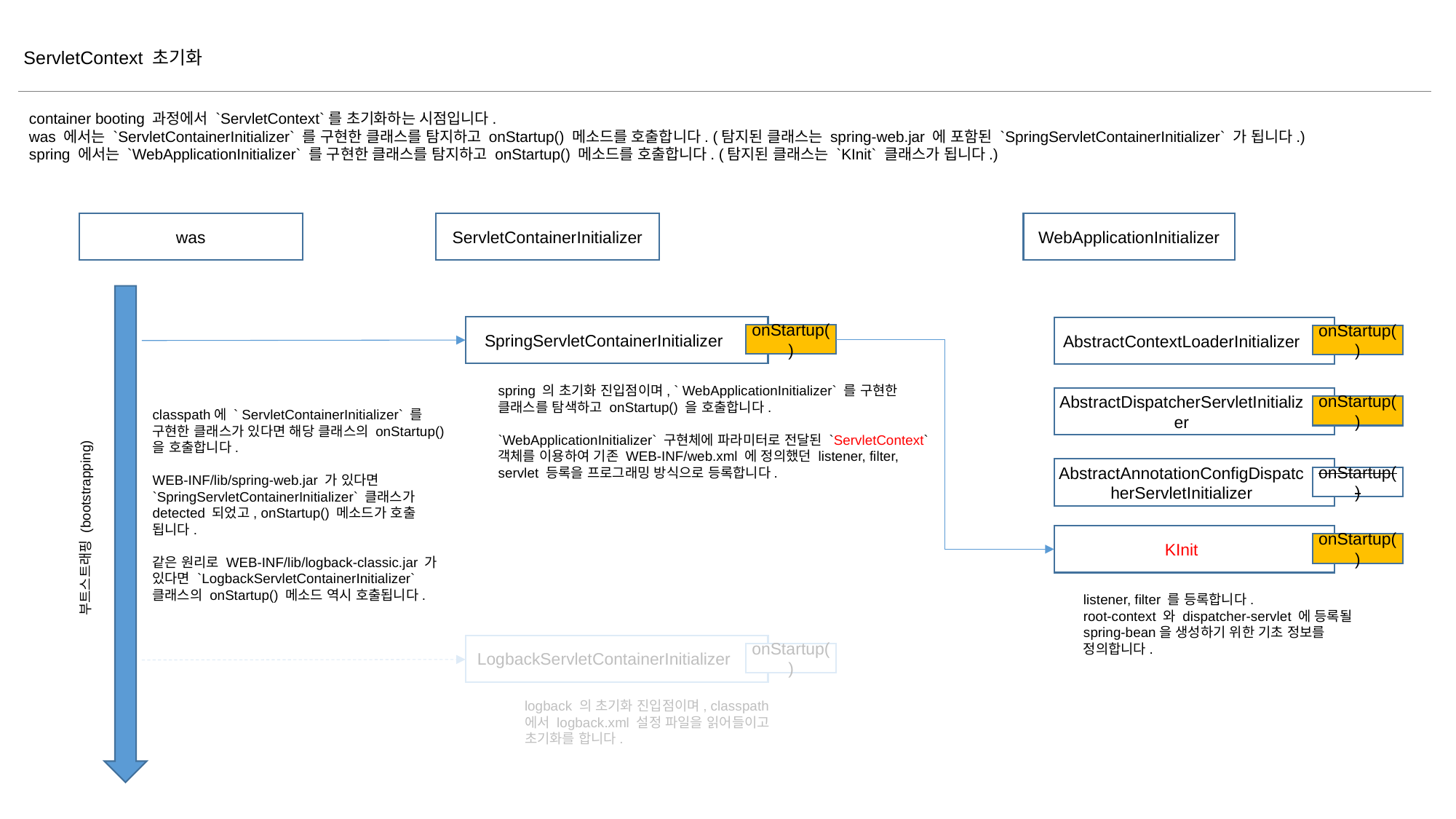

ServletContext 초기화
container booting 과정에서 `ServletContext`를 초기화하는 시점입니다.
was 에서는 `ServletContainerInitializer` 를 구현한 클래스를 탐지하고 onStartup() 메소드를 호출합니다. (탐지된 클래스는 spring-web.jar 에 포함된 `SpringServletContainerInitializer` 가 됩니다.)
spring 에서는 `WebApplicationInitializer` 를 구현한 클래스를 탐지하고 onStartup() 메소드를 호출합니다. (탐지된 클래스는 `KInit` 클래스가 됩니다.)
WebApplicationInitializer
ServletContainerInitializer
was

SpringServletContainerInitializer
AbstractContextLoaderInitializer
onStartup()
onStartup()
spring 의 초기화 진입점이며, ` WebApplicationInitializer` 를 구현한 클래스를 탐색하고 onStartup() 을 호출합니다.

`WebApplicationInitializer` 구현체에 파라미터로 전달된 `ServletContext` 객체를 이용하여 기존 WEB-INF/web.xml 에 정의했던 listener, filter, servlet 등록을 프로그래밍 방식으로 등록합니다.
AbstractDispatcherServletInitializer
onStartup()
classpath에 ` ServletContainerInitializer` 를 구현한 클래스가 있다면 해당 클래스의 onStartup() 을 호출합니다.

WEB-INF/lib/spring-web.jar 가 있다면
`SpringServletContainerInitializer` 클래스가 detected 되었고, onStartup() 메소드가 호출 됩니다.

같은 원리로 WEB-INF/lib/logback-classic.jar 가 있다면 `LogbackServletContainerInitializer` 클래스의 onStartup() 메소드 역시 호출됩니다.
AbstractAnnotationConfigDispatcherServletInitializer
onStartup()
부트스트래핑 (bootstrapping)
KInit
onStartup()
listener, filter 를 등록합니다.
root-context 와 dispatcher-servlet 에 등록될 spring-bean을 생성하기 위한 기초 정보를 정의합니다.
LogbackServletContainerInitializer
onStartup()
logback 의 초기화 진입점이며, classpath 에서 logback.xml 설정 파일을 읽어들이고 초기화를 합니다.